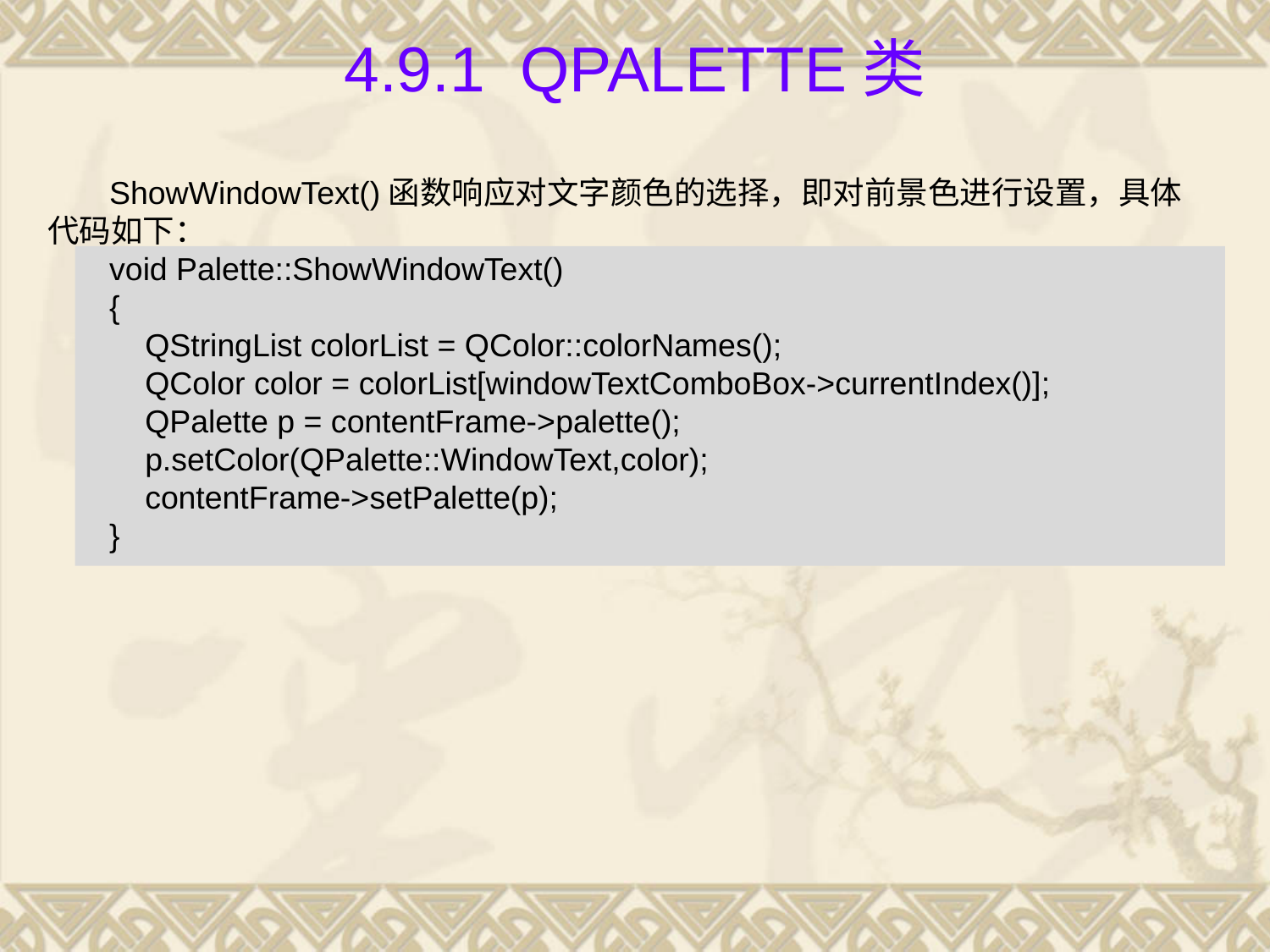

# 4.9.1  QPalette类
ShowWindowText()函数响应对文字颜色的选择，即对前景色进行设置，具体代码如下：
void Palette::ShowWindowText()
{
    QStringList colorList = QColor::colorNames();
    QColor color = colorList[windowTextComboBox->currentIndex()];
    QPalette p = contentFrame->palette();
    p.setColor(QPalette::WindowText,color);
    contentFrame->setPalette(p);
}